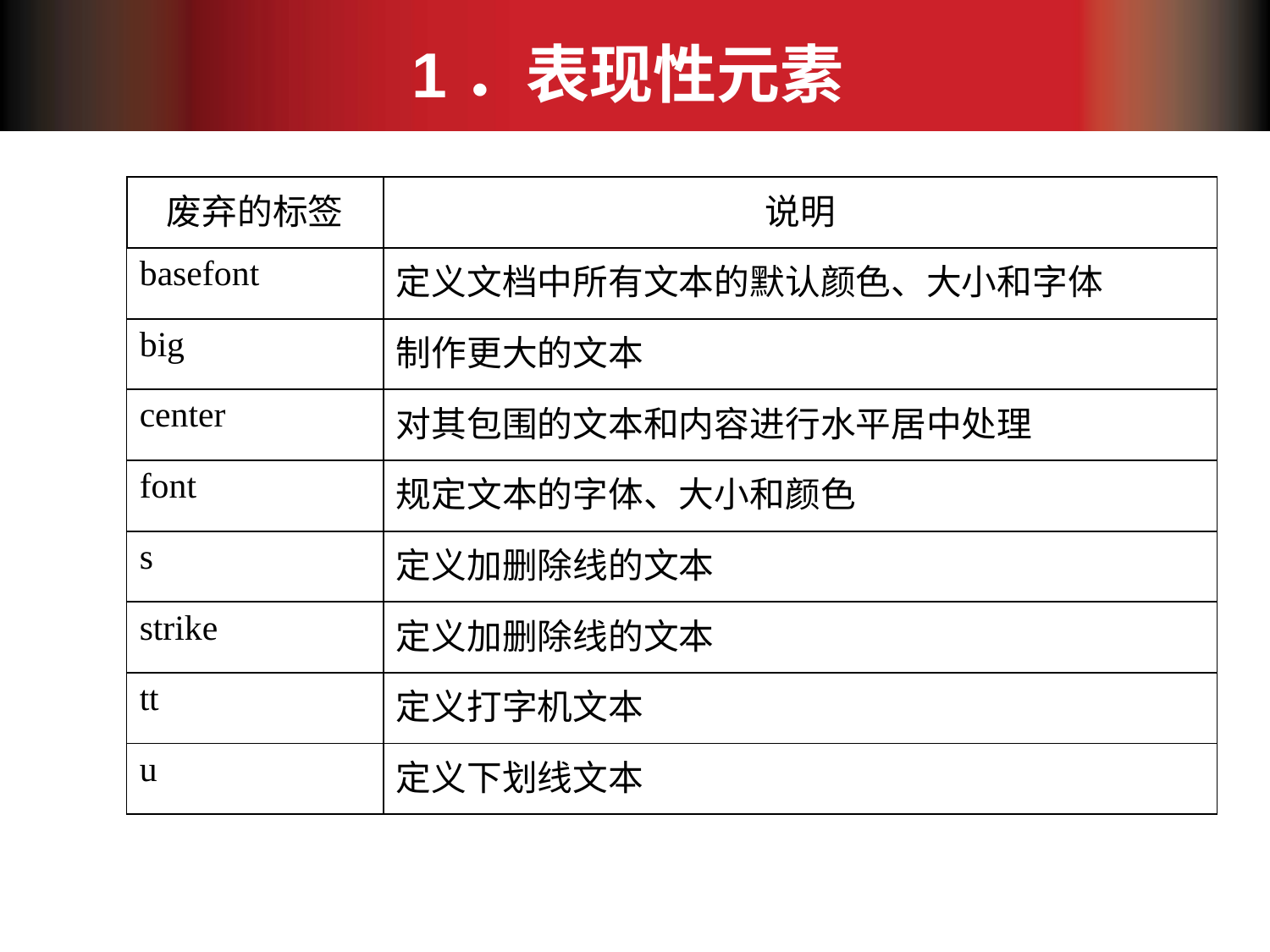

# 1．表现性元素
| 废弃的标签 | 说明 |
| --- | --- |
| basefont | 定义文档中所有文本的默认颜色、大小和字体 |
| big | 制作更大的文本 |
| center | 对其包围的文本和内容进行水平居中处理 |
| font | 规定文本的字体、大小和颜色 |
| s | 定义加删除线的文本 |
| strike | 定义加删除线的文本 |
| tt | 定义打字机文本 |
| u | 定义下划线文本 |